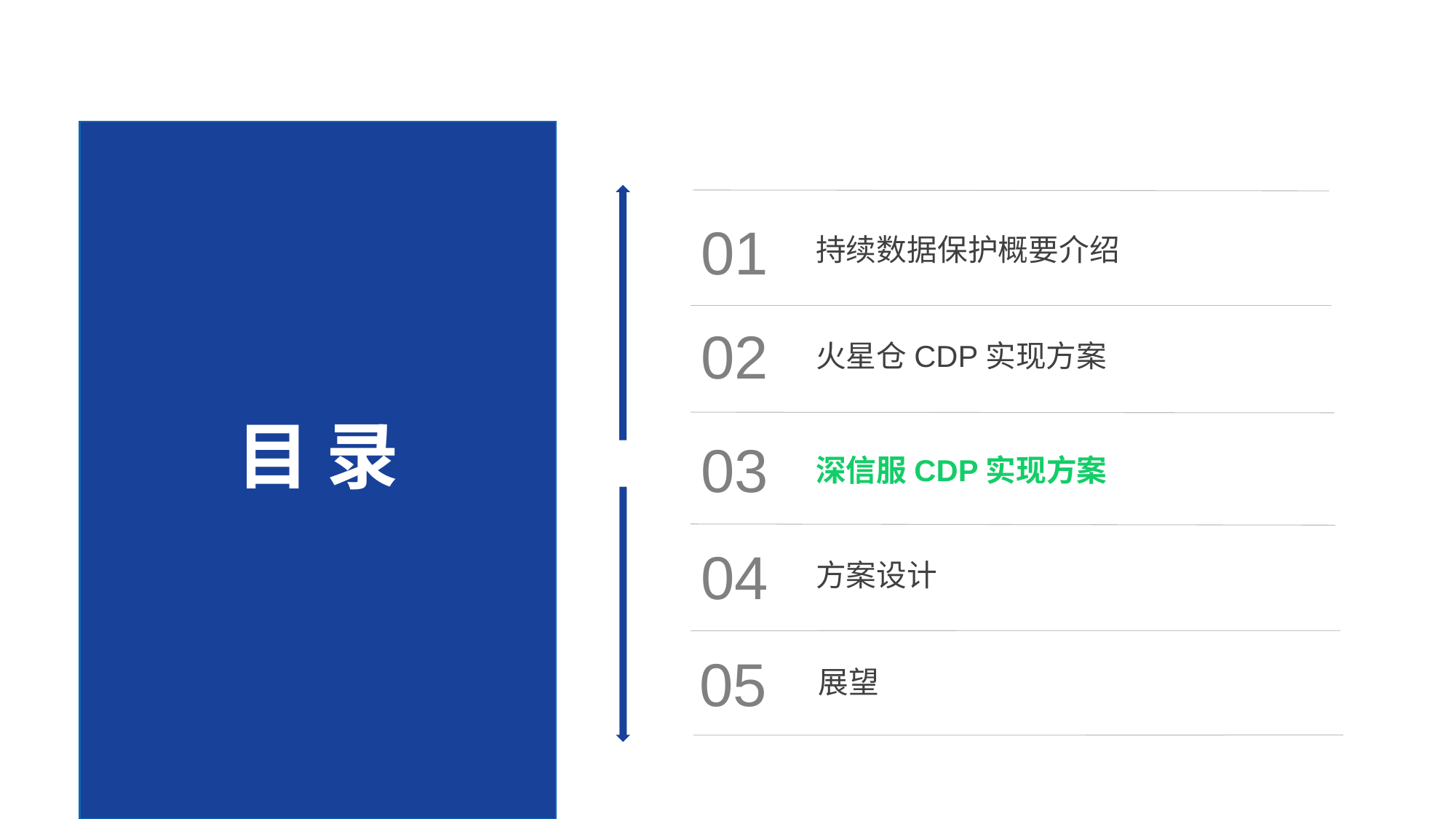

01
持续数据保护概要介绍

02
火星仓CDP实现方案
目 录
03
深信服CDP实现方案
04
方案设计

05
展望